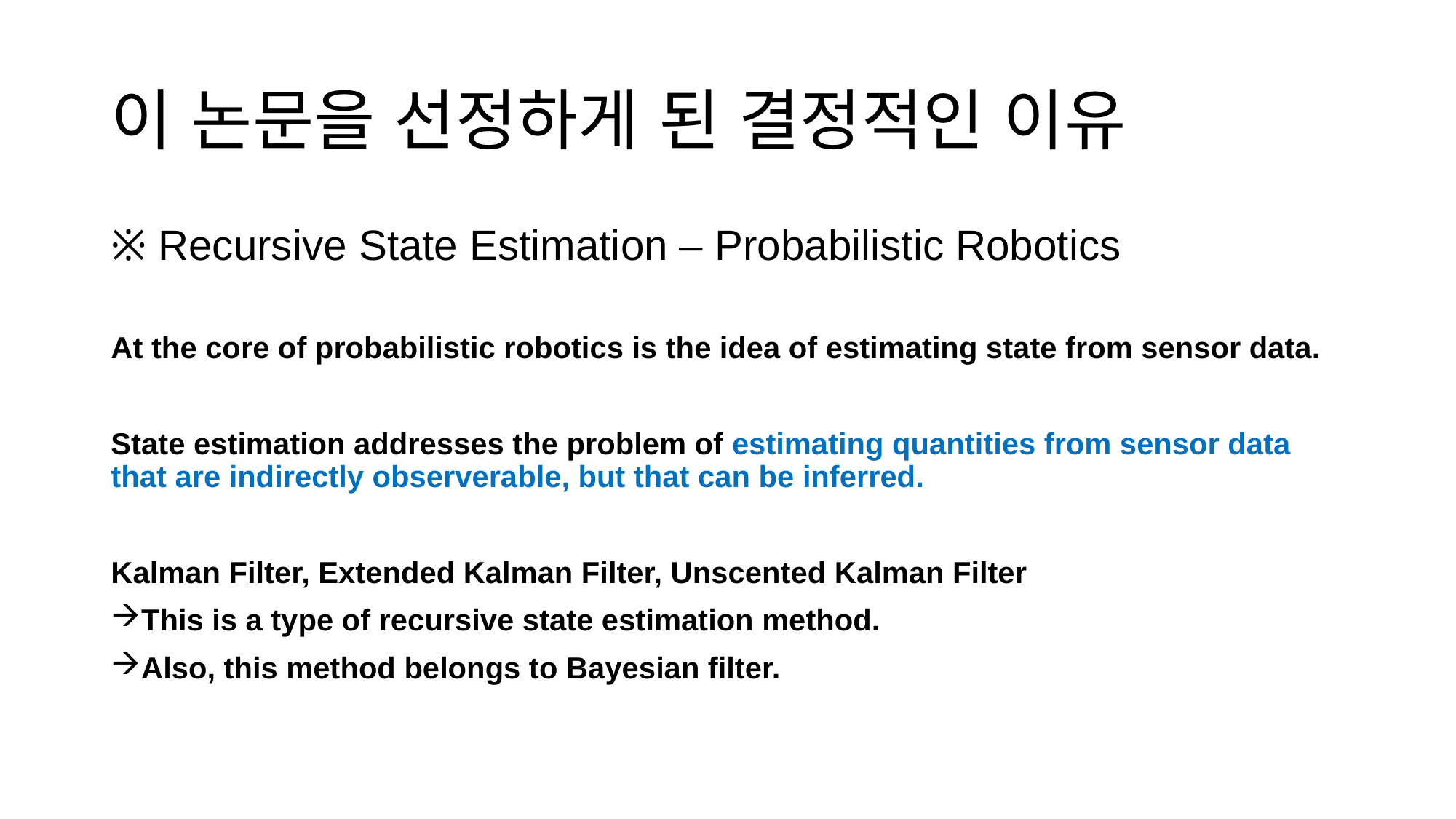

# 이 논문을 선정하게 된 결정적인 이유
※ Recursive State Estimation – Probabilistic Robotics

At the core of probabilistic robotics is the idea of estimating state from sensor data.

State estimation addresses the problem of estimating quantities from sensor data that are indirectly observerable, but that can be inferred.

Kalman Filter, Extended Kalman Filter, Unscented Kalman Filter
This is a type of recursive state estimation method.
Also, this method belongs to Bayesian filter.